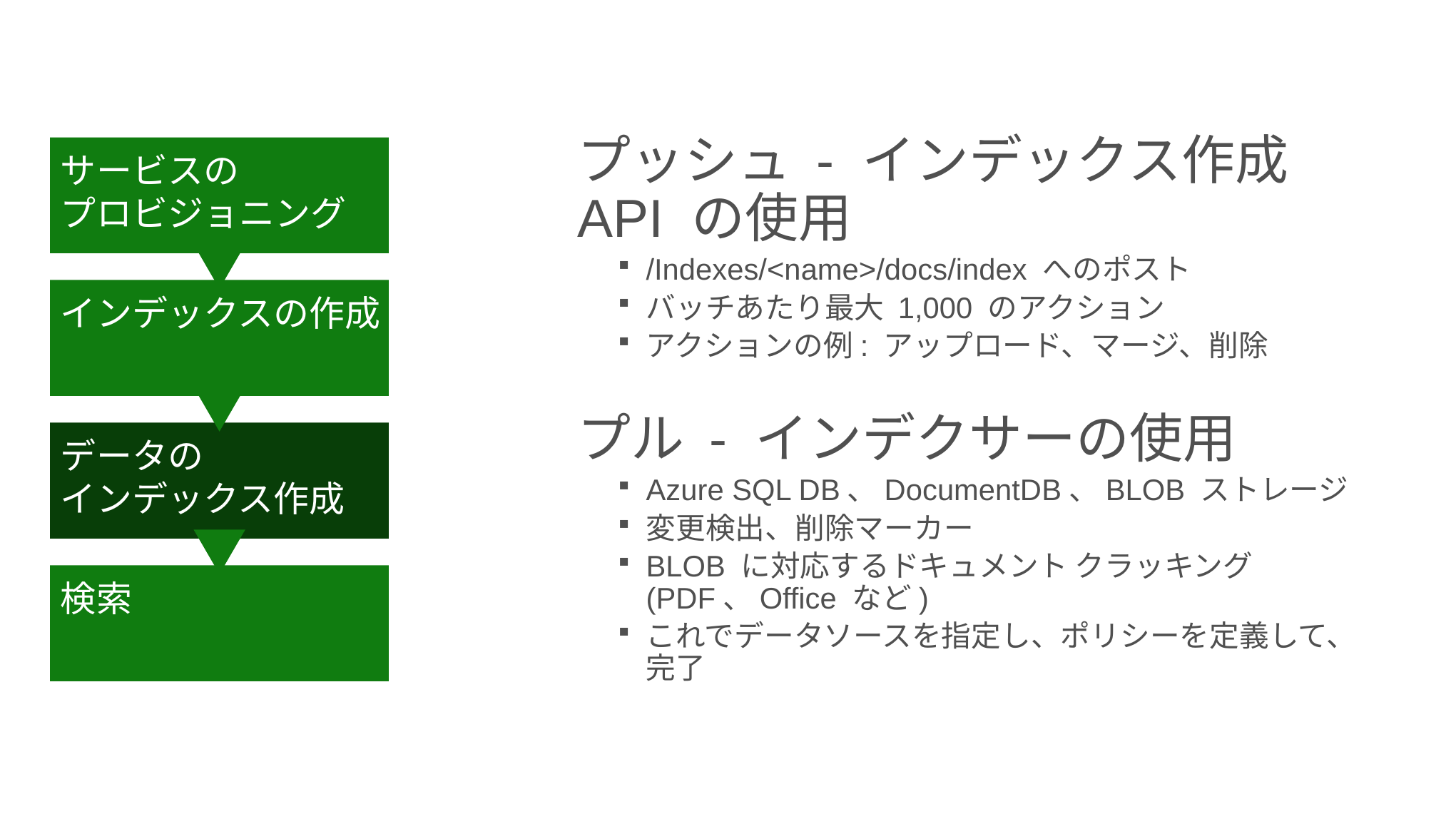

プッシュ - インデックス作成
API の使用
/Indexes/<name>/docs/index へのポスト
バッチあたり最大 1,000 のアクション
アクションの例: アップロード、マージ、削除

プル - インデクサーの使用
Azure SQL DB、DocumentDB、BLOB ストレージ
変更検出、削除マーカー
BLOB に対応するドキュメント クラッキング
(PDF、Office など)
これでデータソースを指定し、ポリシーを定義して、
完了
サービスの
プロビジョニング

インデックスの作成

データの
インデックス作成

検索